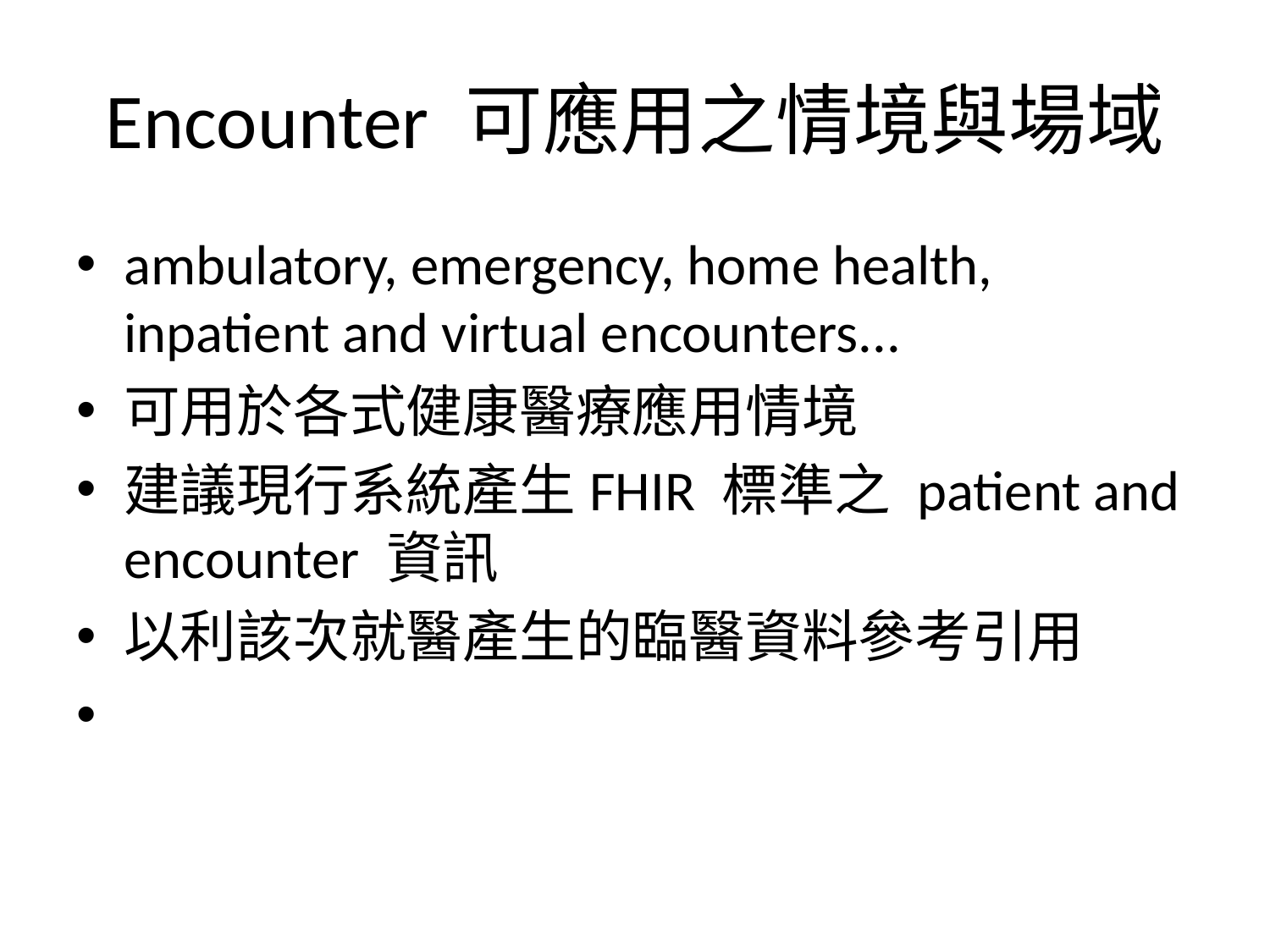

# Encounter 可應用之情境與場域
ambulatory, emergency, home health, inpatient and virtual encounters...
可用於各式健康醫療應用情境
建議現行系統產生FHIR 標準之 patient and encounter 資訊
以利該次就醫產生的臨醫資料參考引用